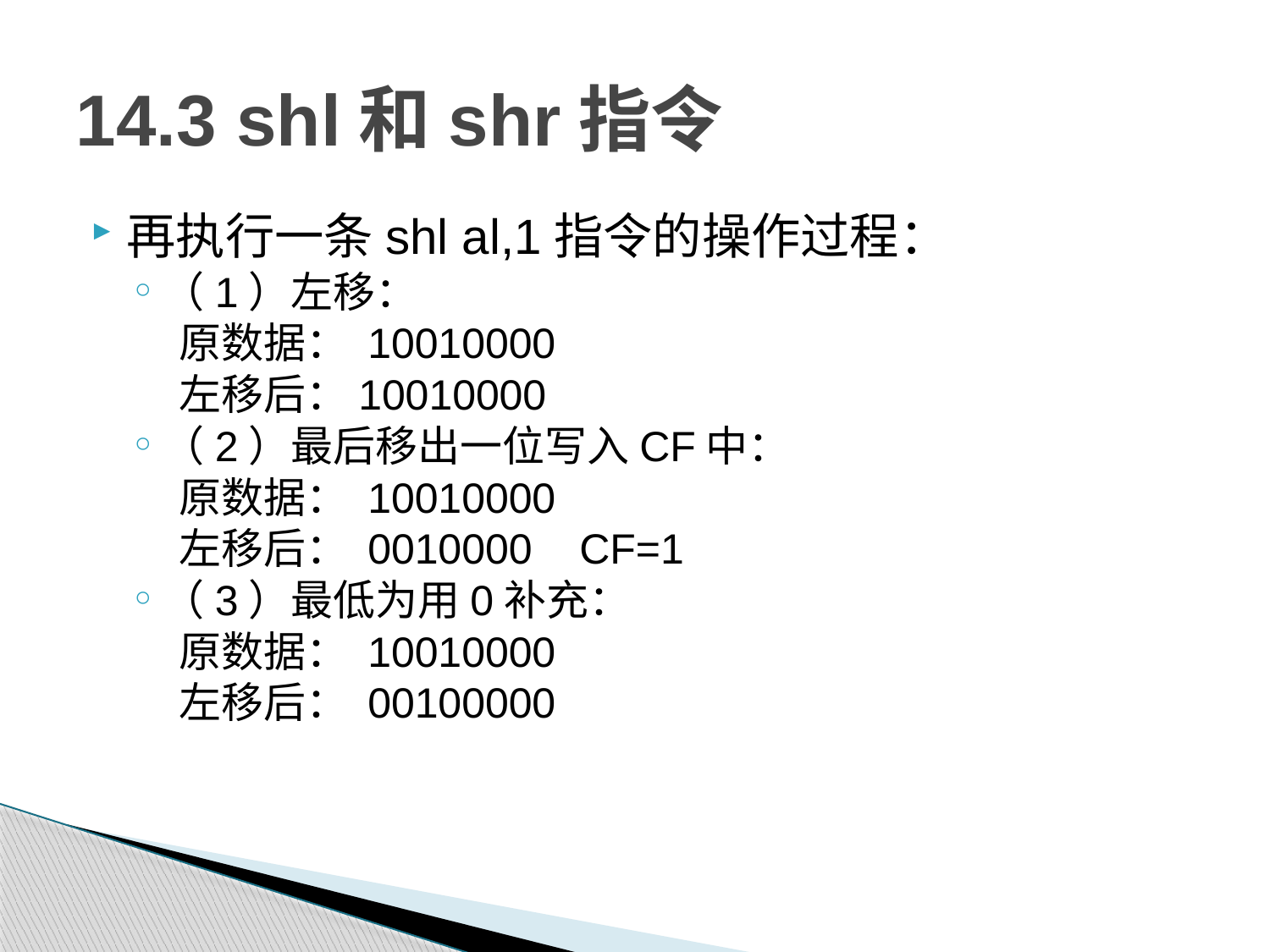

# 14.3 shl和shr指令
再执行一条shl al,1指令的操作过程：
（1）左移：
    原数据： 10010000
    左移后：10010000
（2）最后移出一位写入CF中：
    原数据： 10010000
    左移后： 0010000    CF=1
（3）最低为用0补充：
    原数据： 10010000
    左移后： 00100000